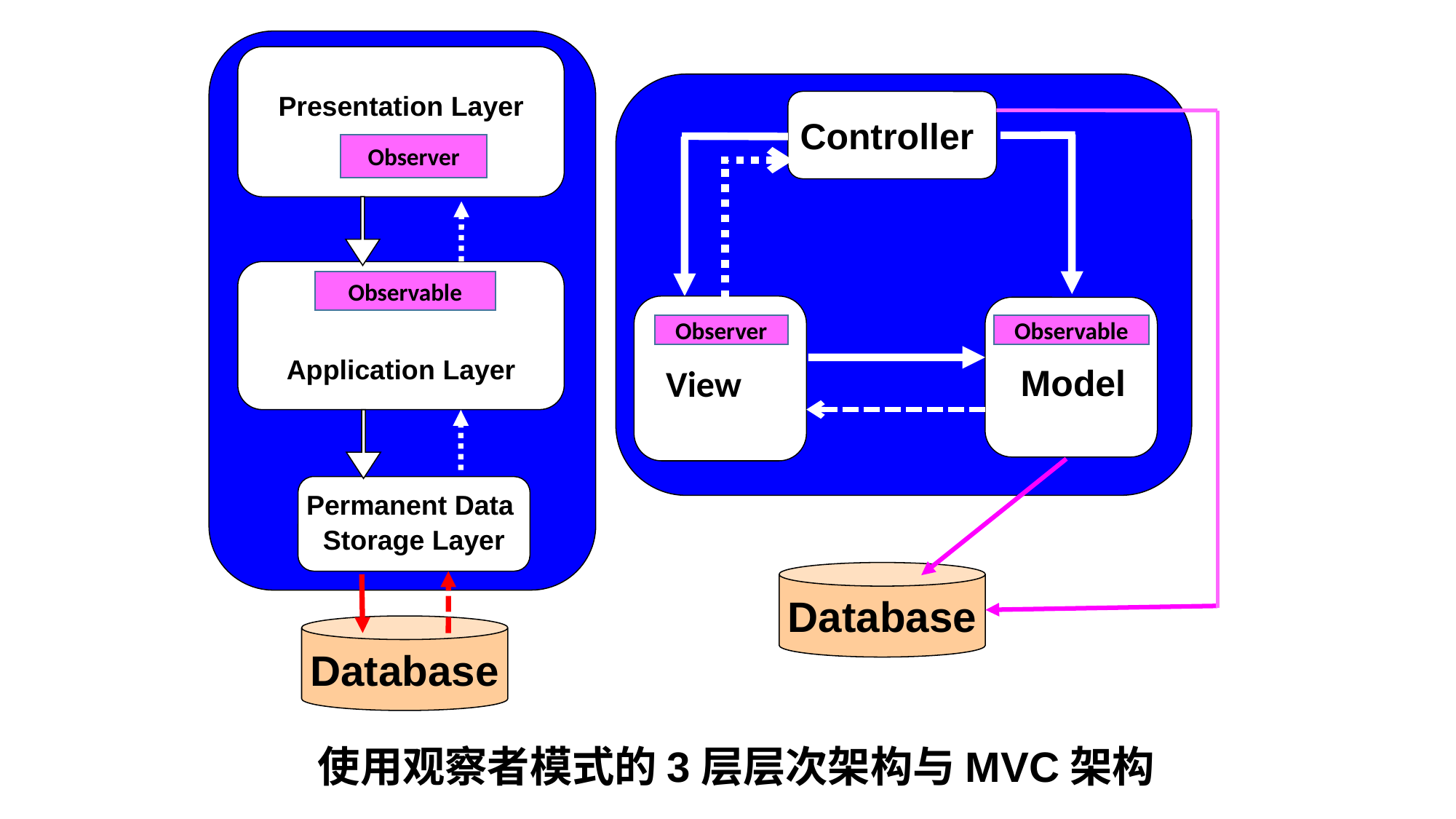

Presentation Layer

           Controller

Observer

Application Layer

Observable
  View
  Model
Observer
Observable

Permanent Data
Storage Layer
Database

Database
使用观察者模式的3层层次架构与MVC架构